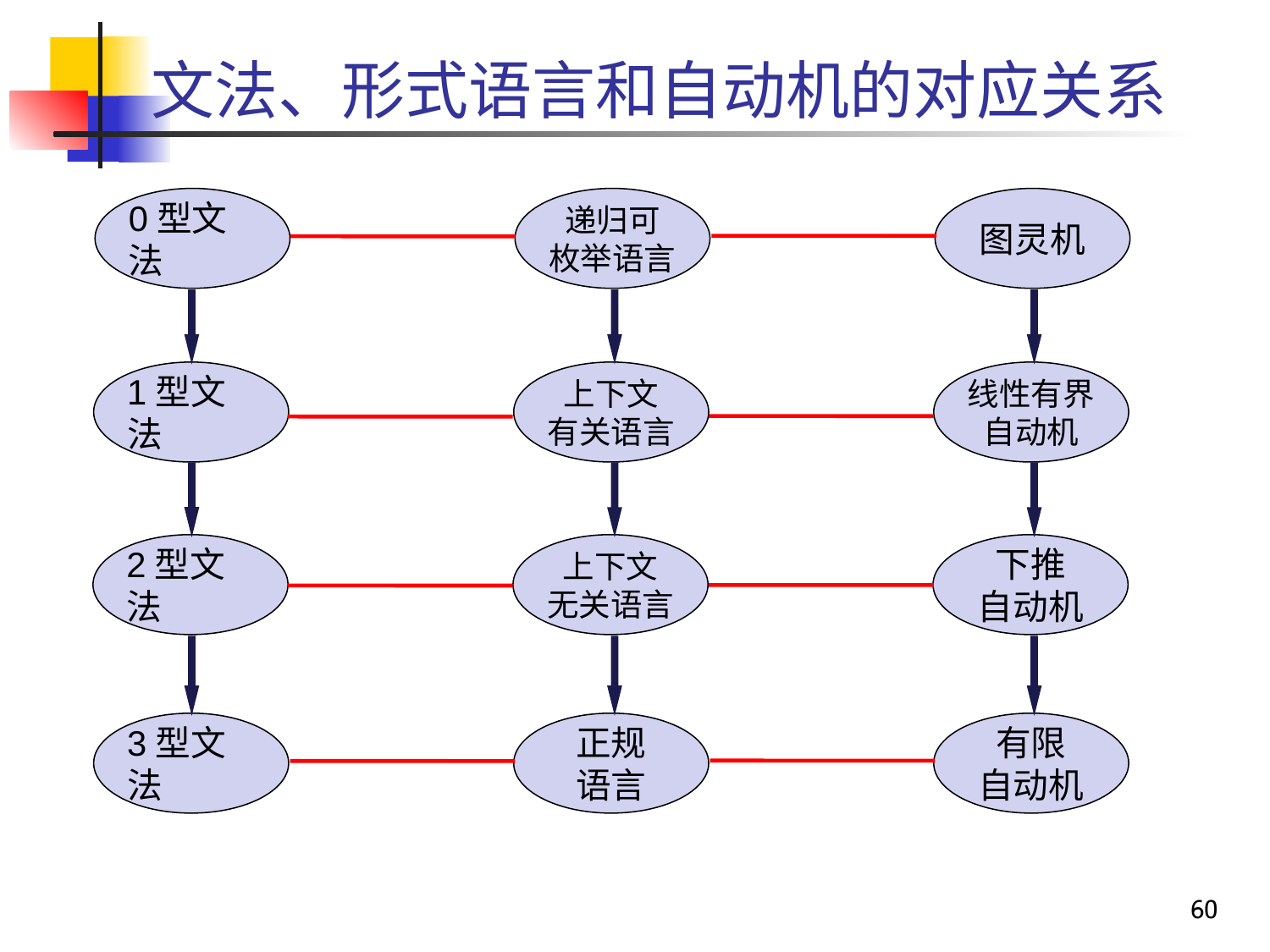

# 文法、形式语言和自动机的对应关系
0型文法

1型文法

2型文法

3型文法
递归可
枚举语言

上下文
有关语言

上下文
无关语言

正规
语言

图灵机

线性有界
自动机

下推
自动机

有限
自动机

60